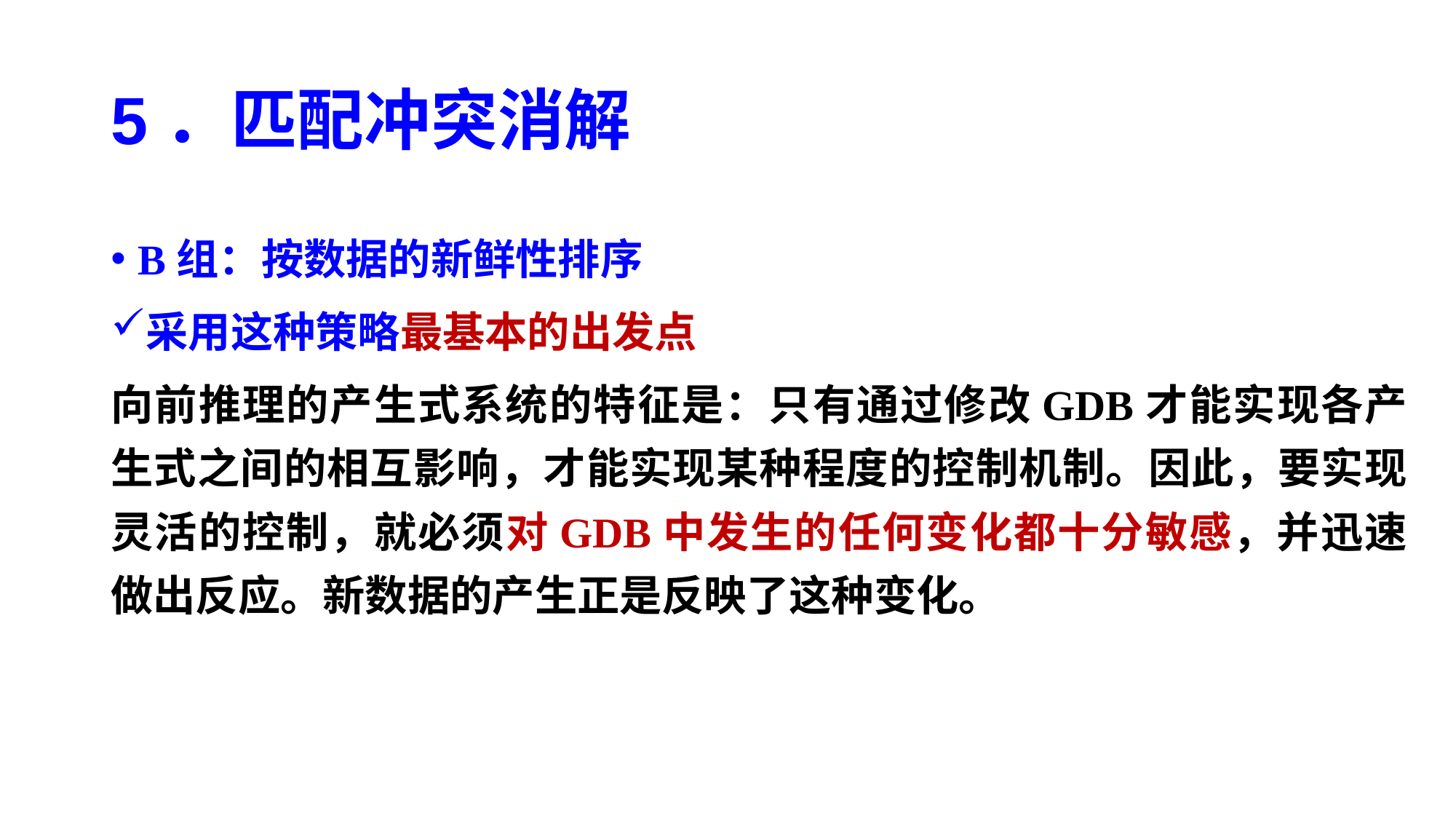

# 5．匹配冲突消解
B组：按数据的新鲜性排序
采用这种策略最基本的出发点
向前推理的产生式系统的特征是：只有通过修改GDB才能实现各产生式之间的相互影响，才能实现某种程度的控制机制。因此，要实现灵活的控制，就必须对GDB中发生的任何变化都十分敏感，并迅速做出反应。新数据的产生正是反映了这种变化。